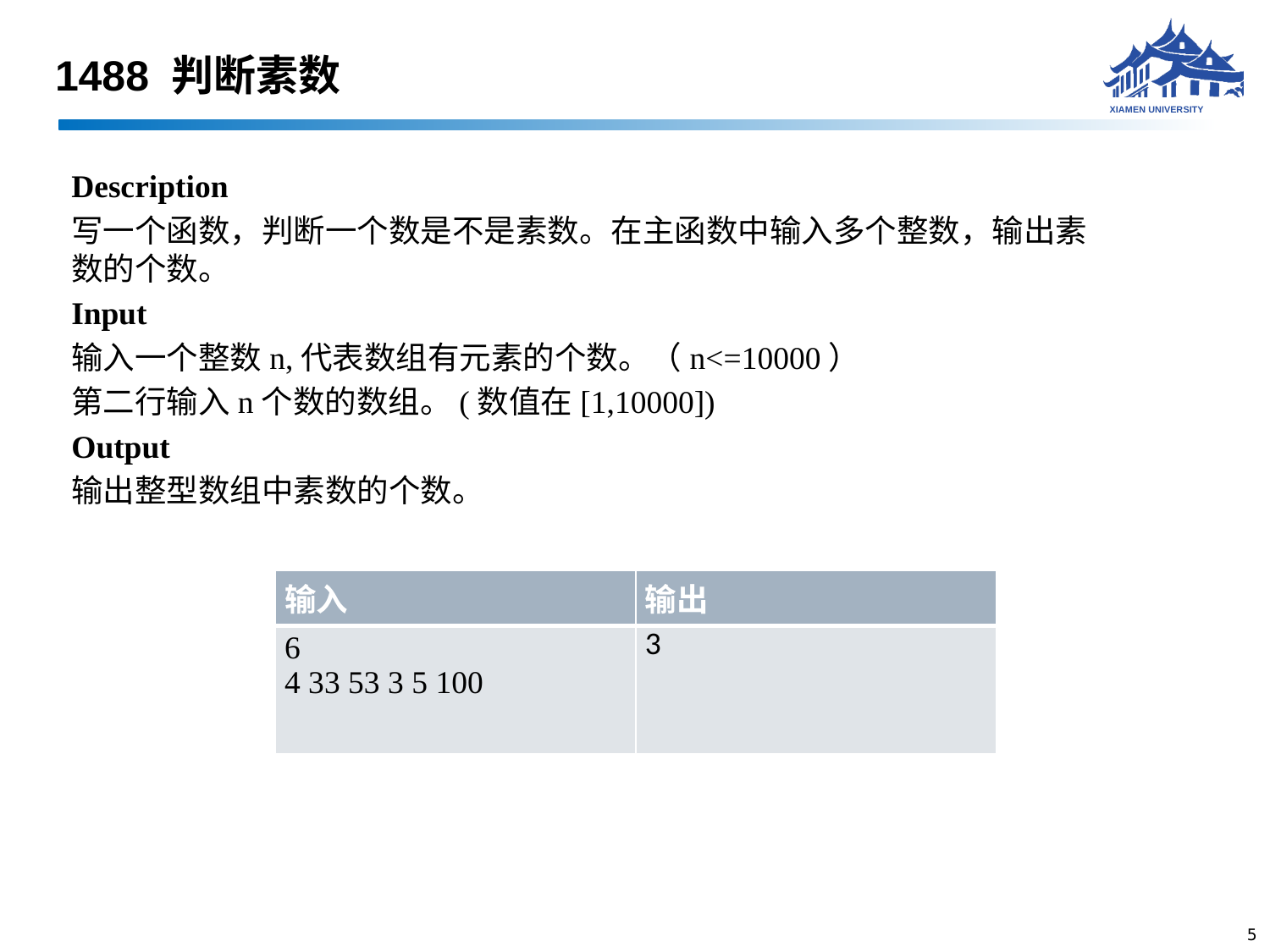

# 1488 判断素数
Description
写一个函数，判断一个数是不是素数。在主函数中输入多个整数，输出素数的个数。
Input
输入一个整数n,代表数组有元素的个数。（n<=10000）
第二行输入n个数的数组。(数值在[1,10000])
Output
输出整型数组中素数的个数。
| 输入 | 输出 |
| --- | --- |
| 6 4 33 53 3 5 100 | 3 |
5